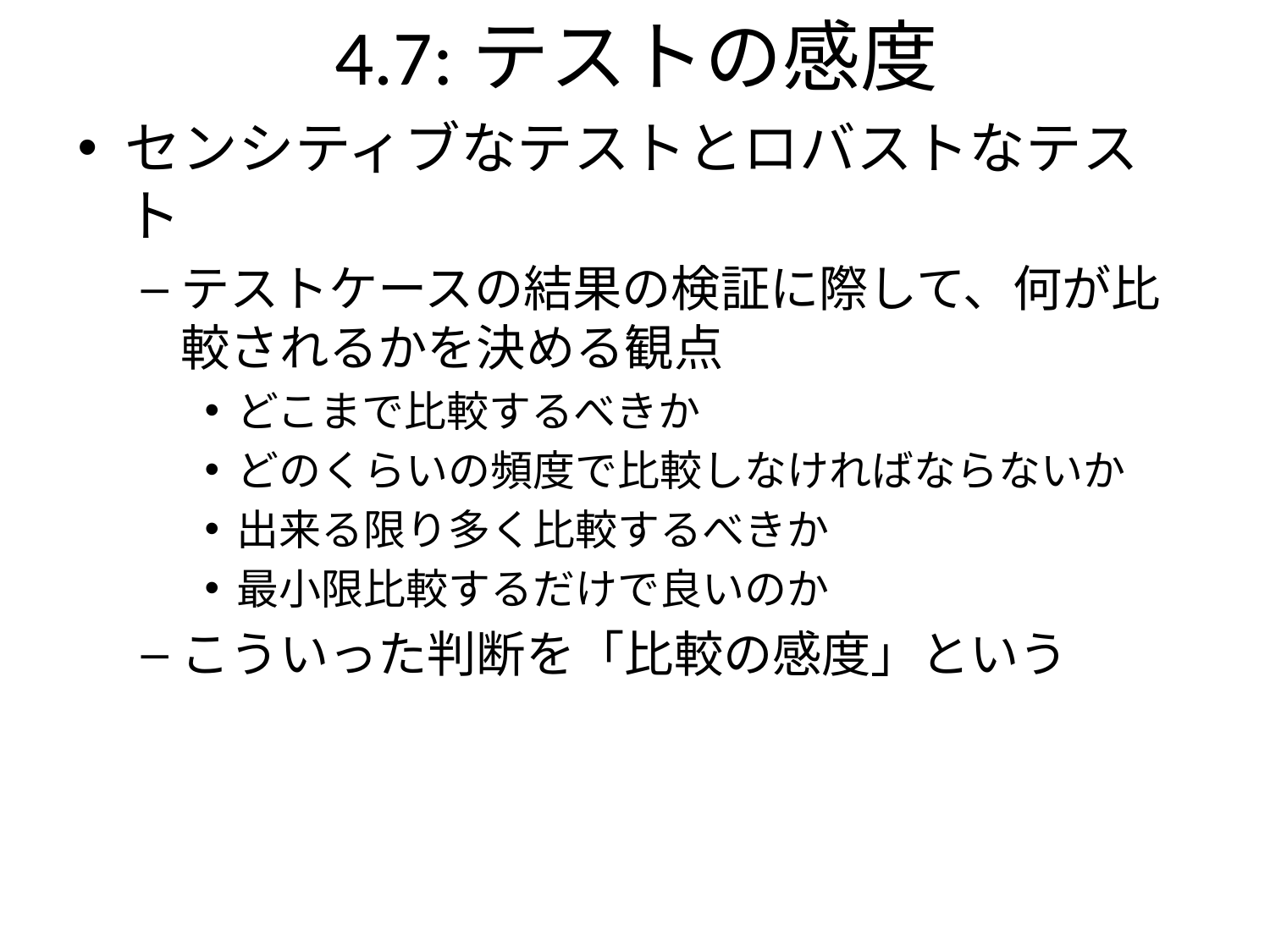

4.7:テストの感度
センシティブなテストとロバストなテスト
テストケースの結果の検証に際して、何が比較されるかを決める観点
どこまで比較するべきか
どのくらいの頻度で比較しなければならないか
出来る限り多く比較するべきか
最小限比較するだけで良いのか
こういった判断を「比較の感度」という